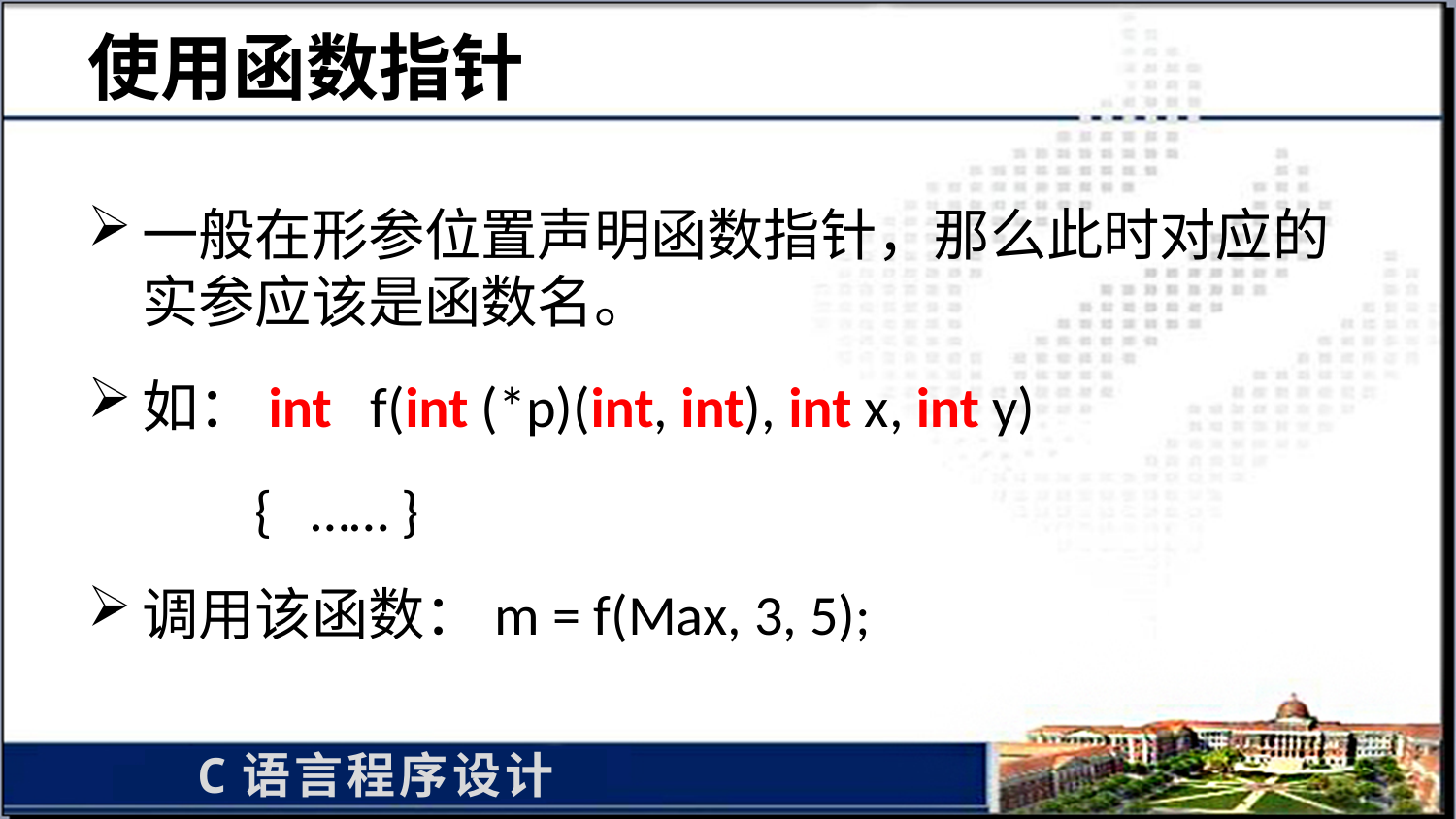

# 使用函数指针
一般在形参位置声明函数指针，那么此时对应的实参应该是函数名。
如：int   f(int (*p)(int, int), int x, int y)
             {   …… }
调用该函数：m = f(Max, 3, 5);